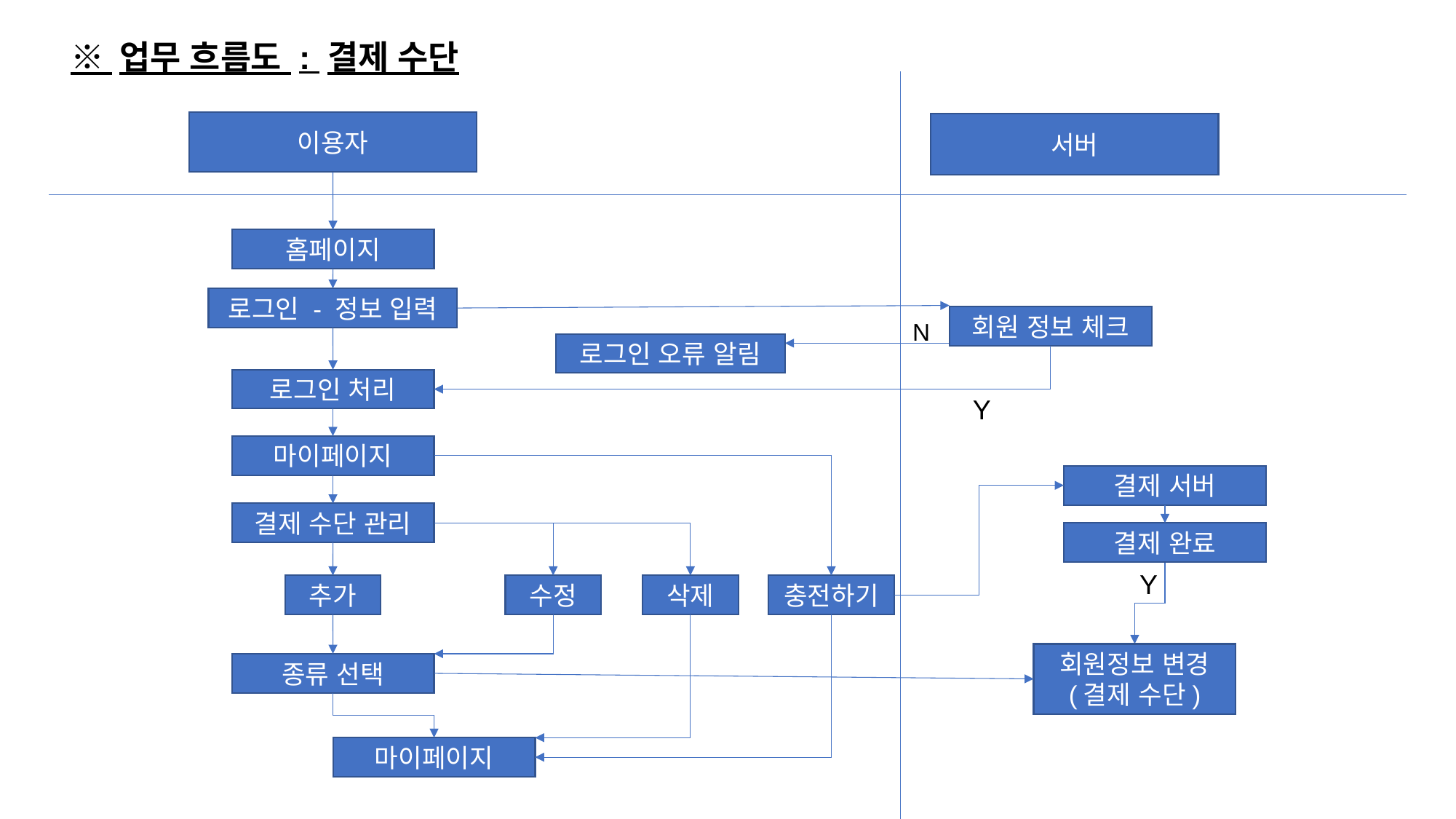

※ 업무 흐름도 : 결제 수단
이용자
서버
홈페이지
로그인 - 정보 입력
회원 정보 체크
N
로그인 오류 알림
로그인 처리
Y
마이페이지
결제 서버
결제 수단 관리
결제 완료
Y
추가
수정
삭제
충전하기
회원정보 변경
(결제 수단)
종류 선택
마이페이지